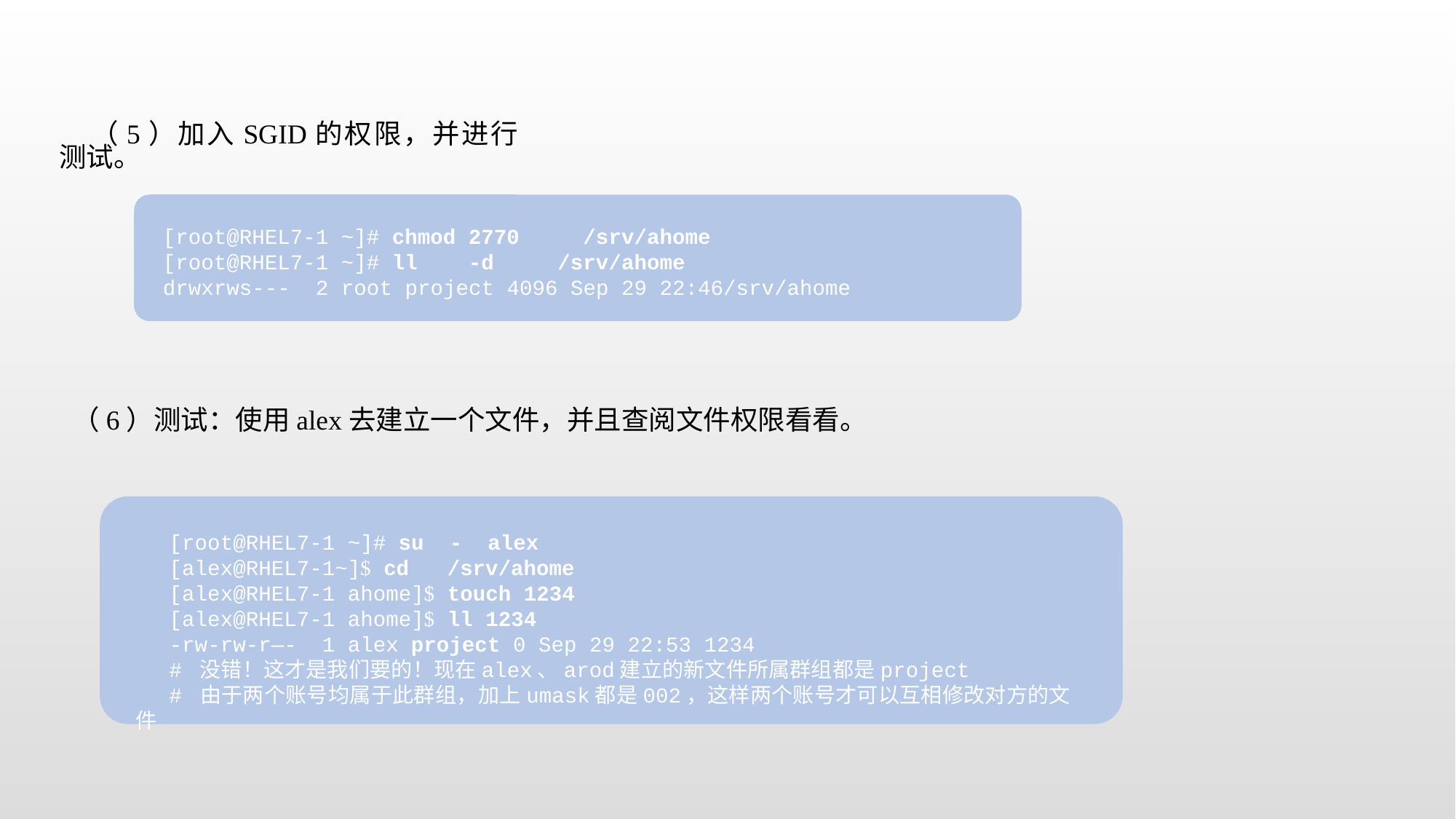

（5）加入SGID的权限，并进行测试。

[root@RHEL7-1 ~]# chmod 2770     /srv/ahome
[root@RHEL7-1 ~]# ll    -d     /srv/ahome
drwxrws---  2 root project 4096 Sep 29 22:46/srv/ahome
（6）测试：使用alex去建立一个文件，并且查阅文件权限看看。

[root@RHEL7-1 ~]# su  -  alex
[alex@RHEL7-1~]$ cd   /srv/ahome
[alex@RHEL7-1 ahome]$ touch 1234
[alex@RHEL7-1 ahome]$ ll 1234
-rw-rw-r—-  1 alex project 0 Sep 29 22:53 1234
# 没错！这才是我们要的！现在alex、arod建立的新文件所属群组都是project
# 由于两个账号均属于此群组，加上umask都是002，这样两个账号才可以互相修改对方的文件
4